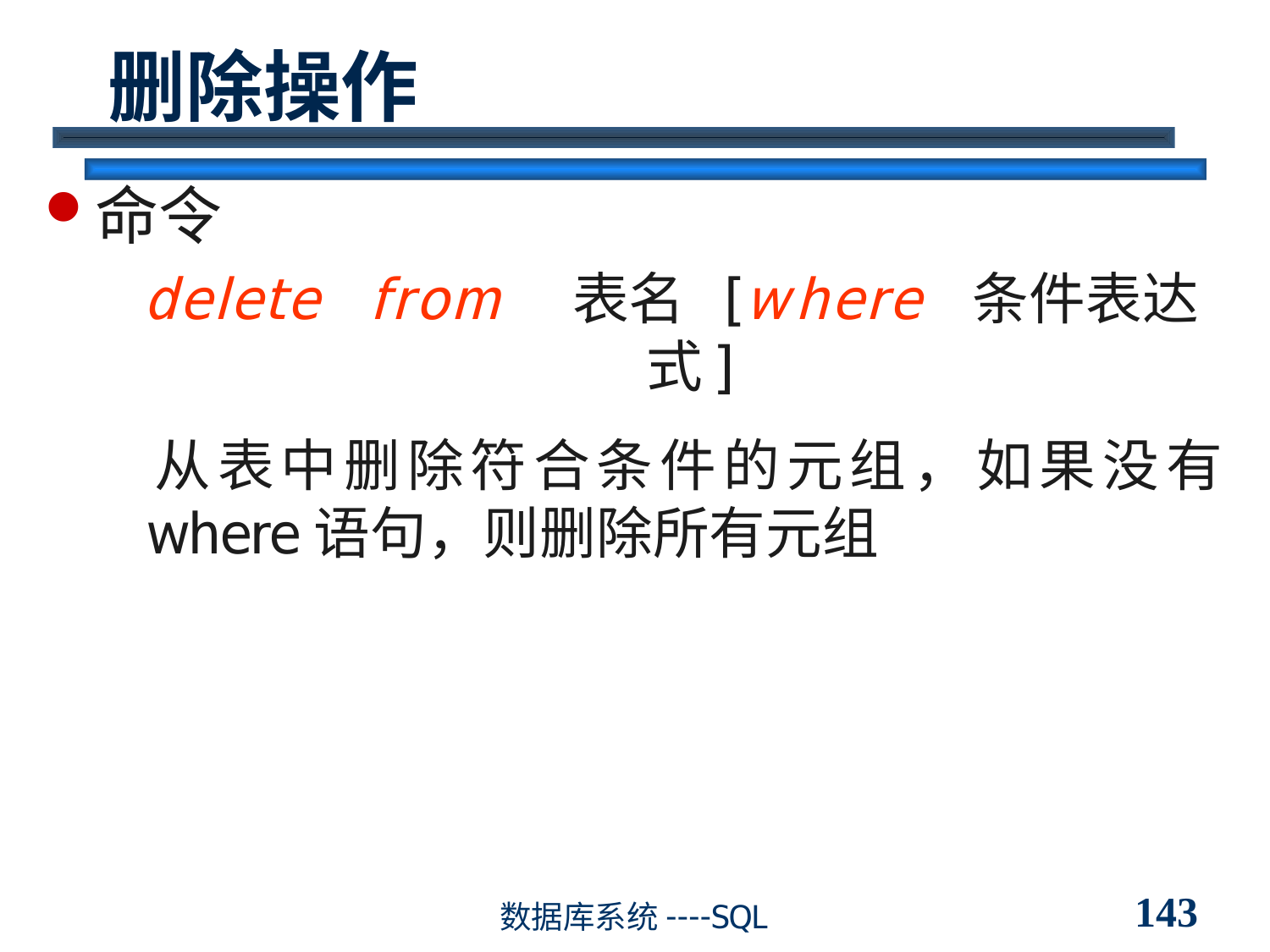

# 删除操作
命令
delete   from   表名  [where  条件表达式]
	从表中删除符合条件的元组，如果没有where语句，则删除所有元组
143
数据库系统----SQL